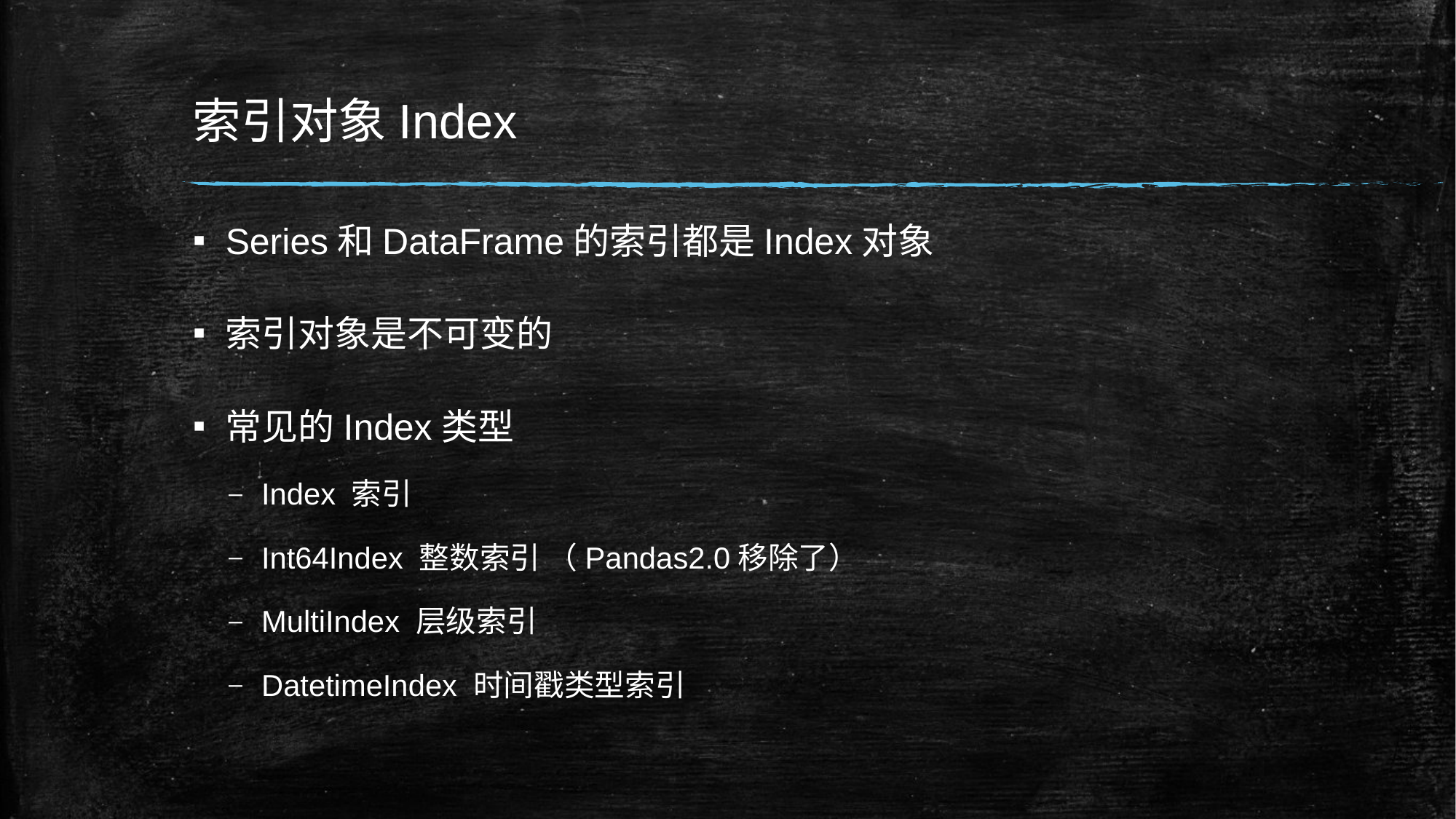

# 索引对象Index
Series和DataFrame的索引都是Index对象
索引对象是不可变的
常见的Index类型
Index 索引
Int64Index 整数索引 （Pandas2.0移除了）
MultiIndex 层级索引
DatetimeIndex 时间戳类型索引